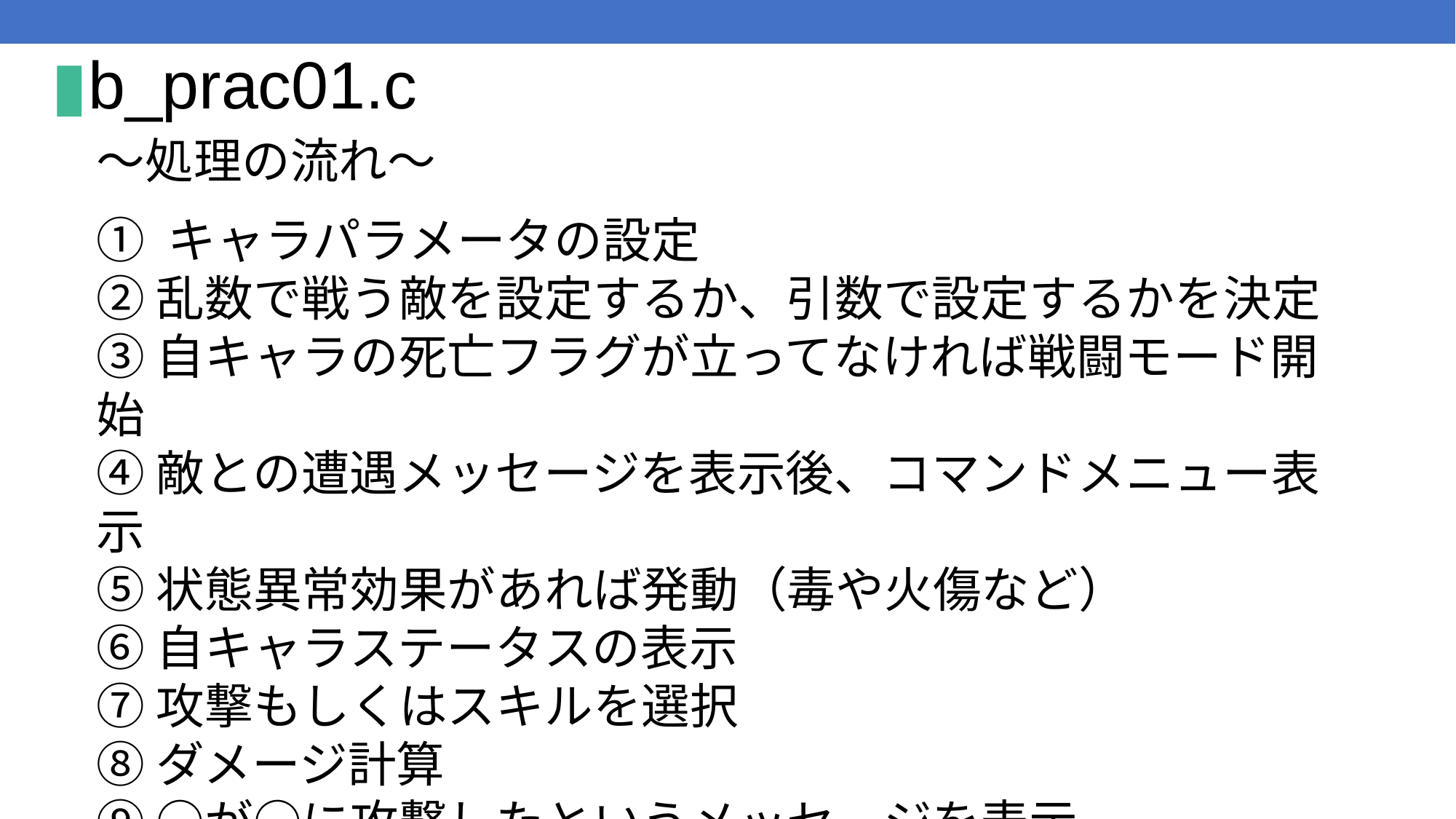

# ▮b_prac01.c
～処理の流れ～
① キャラパラメータの設定
② 乱数で戦う敵を設定するか、引数で設定するかを決定
③ 自キャラの死亡フラグが立ってなければ戦闘モード開始
④ 敵との遭遇メッセージを表示後、コマンドメニュー表示
⑤ 状態異常効果があれば発動（毒や火傷など）
⑥ 自キャラステータスの表示
⑦ 攻撃もしくはスキルを選択
⑧ ダメージ計算
⑨ ○が○に攻撃したというメッセージを表示
⑩ HPによる死亡フラグのONを行う